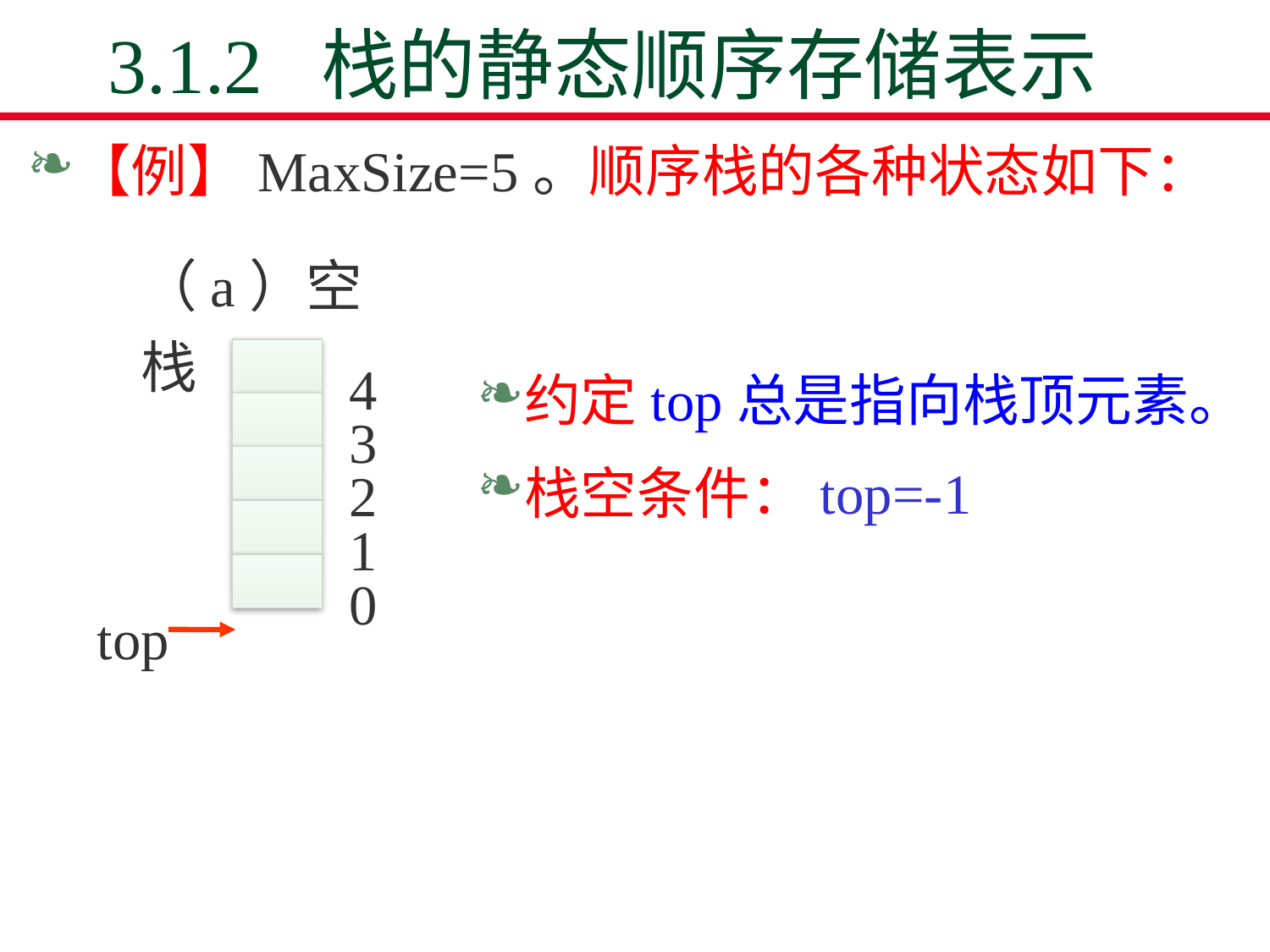

# 3.1.2  栈的静态顺序存储表示
【例】MaxSize=5。顺序栈的各种状态如下：
（a）空栈
4

3

2

1

0

top

约定top总是指向栈顶元素。
栈空条件：top=-1